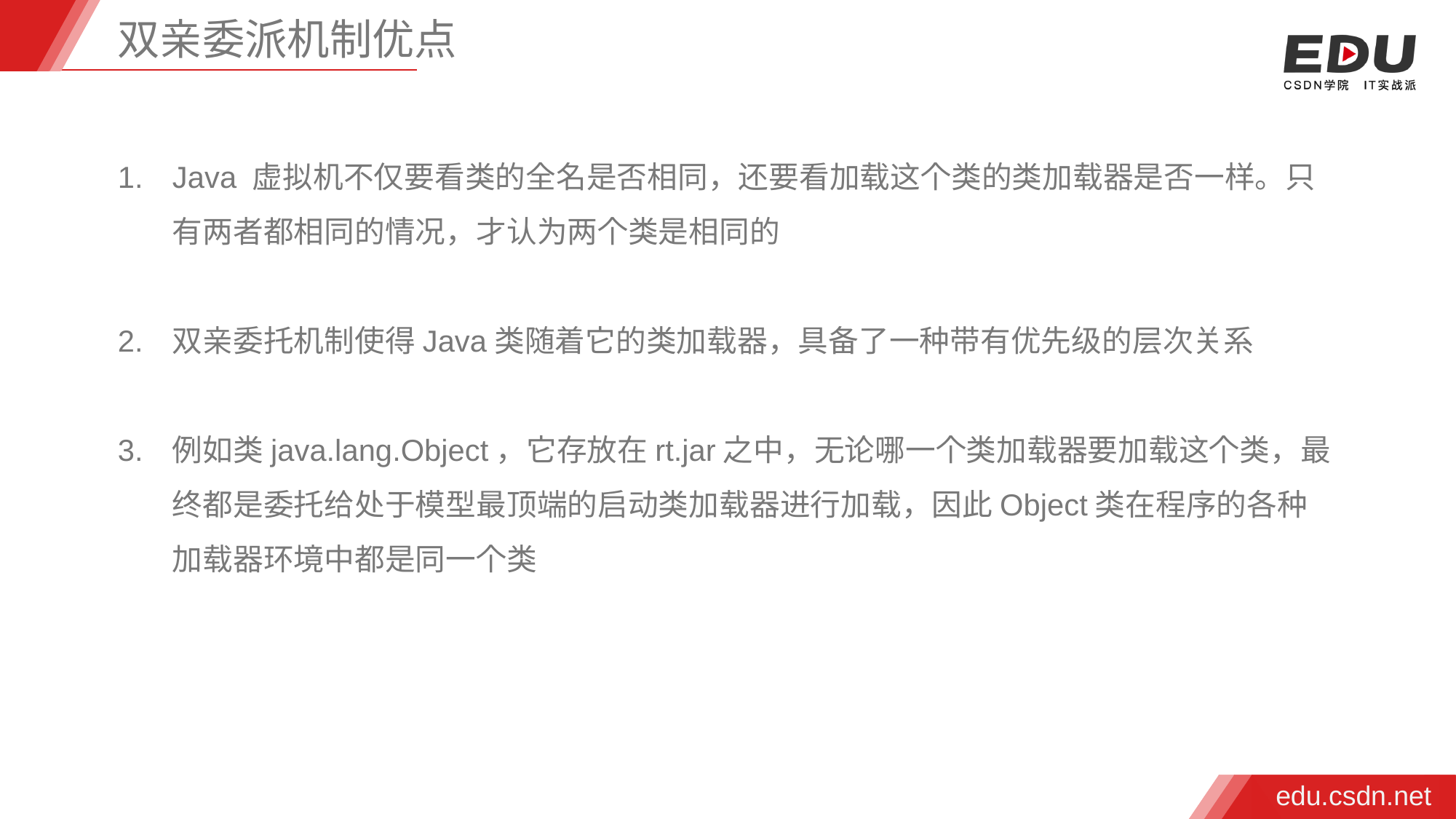

双亲委派机制优点
Java 虚拟机不仅要看类的全名是否相同，还要看加载这个类的类加载器是否一样。只有两者都相同的情况，才认为两个类是相同的

双亲委托机制使得Java类随着它的类加载器，具备了一种带有优先级的层次关系

例如类java.lang.Object，它存放在rt.jar之中，无论哪一个类加载器要加载这个类，最终都是委托给处于模型最顶端的启动类加载器进行加载，因此Object类在程序的各种加载器环境中都是同一个类

edu.csdn.net